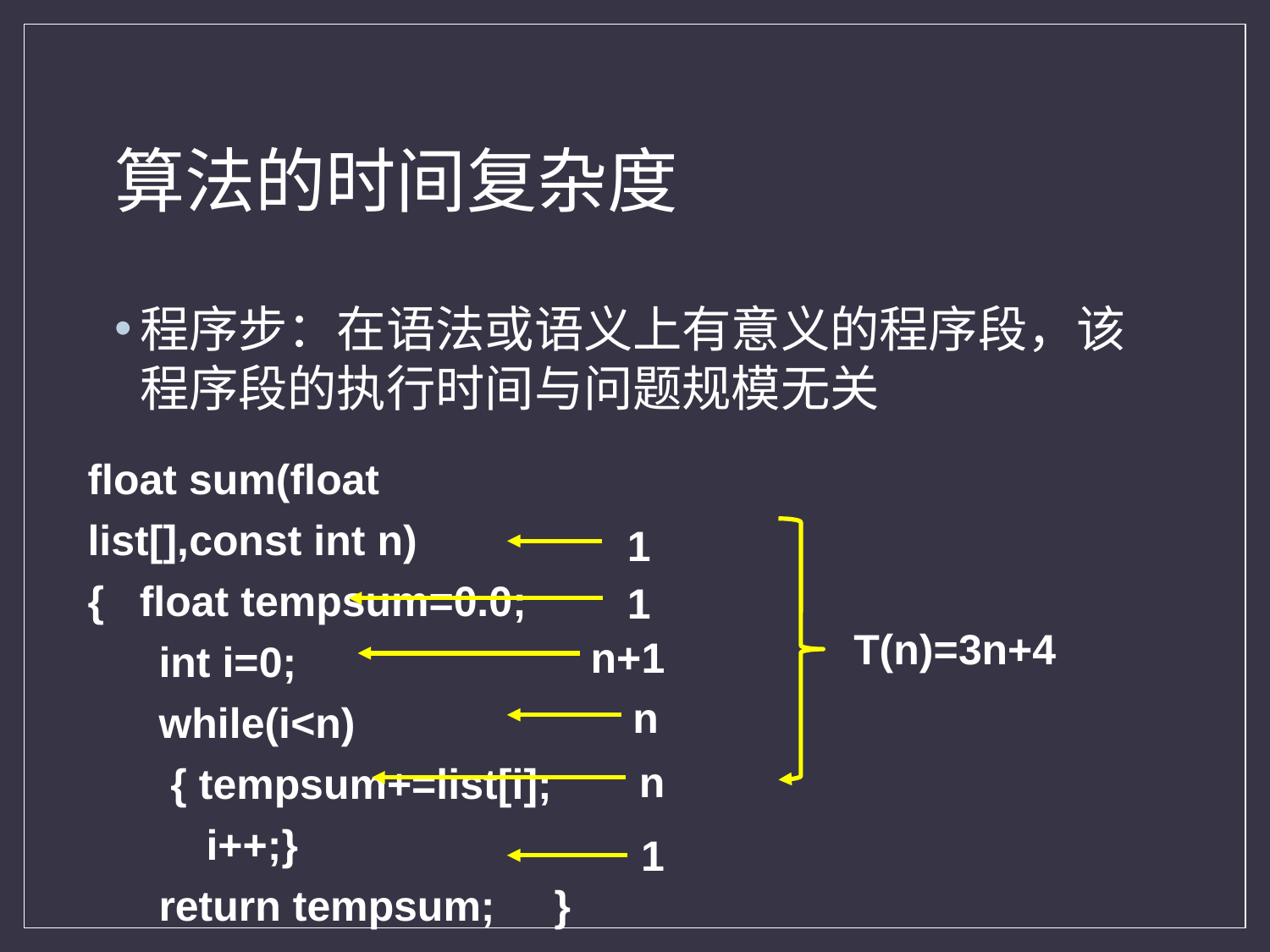

# 算法的时间复杂度
程序步：在语法或语义上有意义的程序段，该程序段的执行时间与问题规模无关
float sum(float list[],const int n)
{   float tempsum=0.0;
      int i=0;
      while(i<n)
       { tempsum+=list[i];
          i++;}
      return tempsum;     }
1
1
n+1
n
n
1

T(n)=3n+4